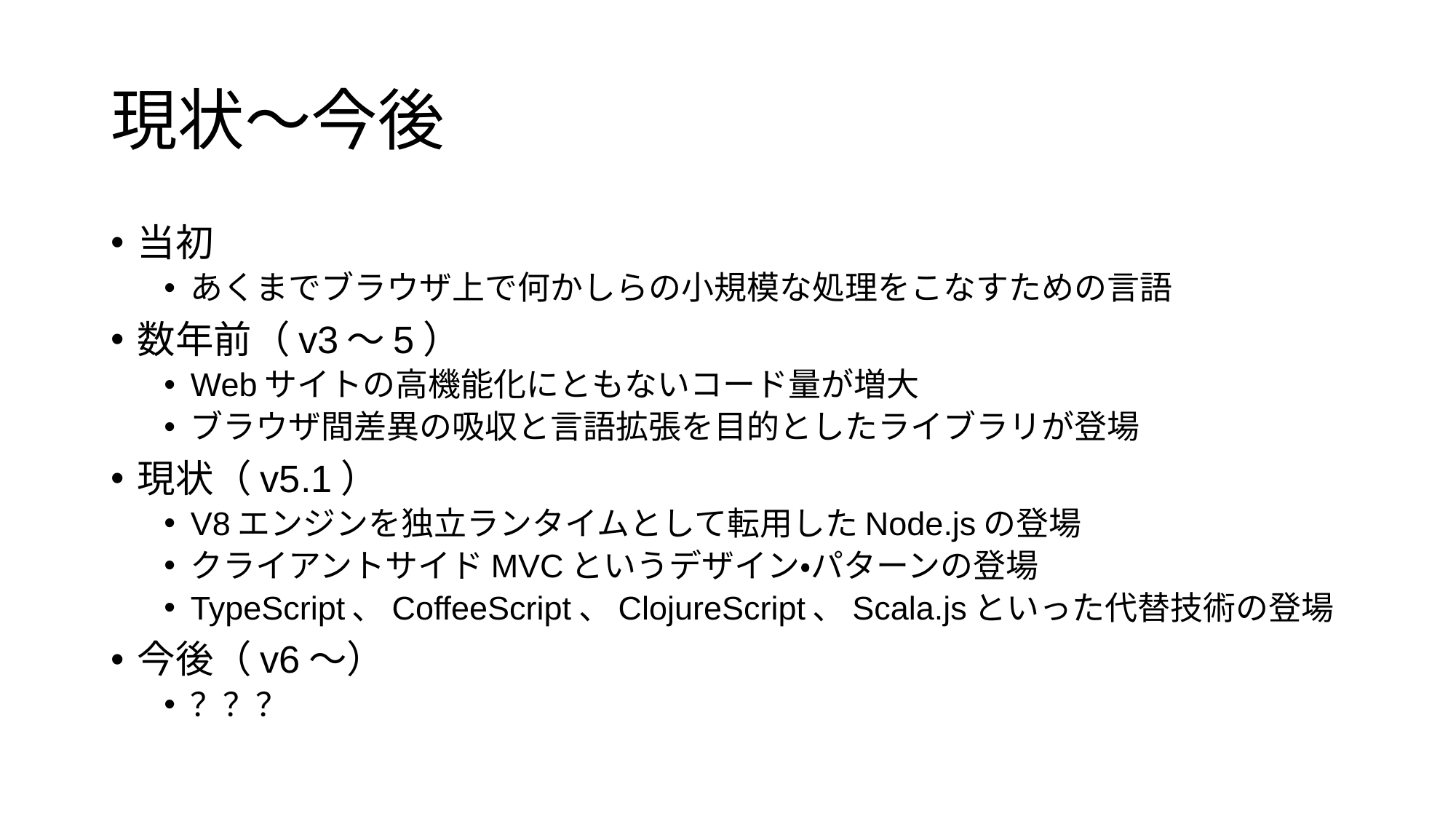

# 現状〜今後
当初
あくまでブラウザ上で何かしらの小規模な処理をこなすための言語
数年前（v3〜5）
Webサイトの高機能化にともないコード量が増大
ブラウザ間差異の吸収と言語拡張を目的としたライブラリが登場
現状（v5.1）
V8エンジンを独立ランタイムとして転用したNode.jsの登場
クライアントサイドMVCというデザイン・パターンの登場
TypeScript、CoffeeScript、ClojureScript、Scala.jsといった代替技術の登場
今後（v6〜）
？？？